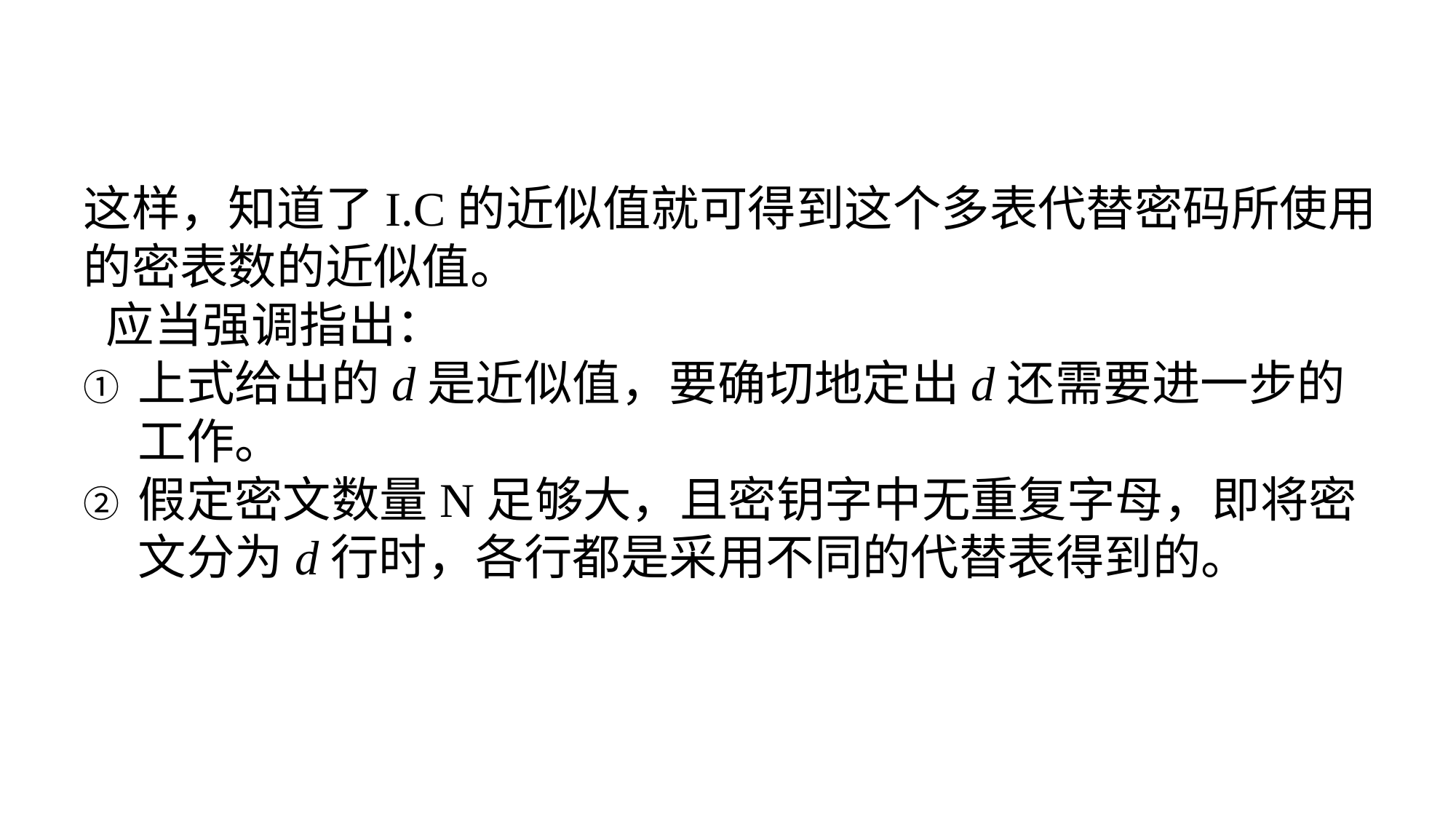

这样，知道了I.C的近似值就可得到这个多表代替密码所使用的密表数的近似值。
 应当强调指出：
上式给出的d是近似值，要确切地定出d还需要进一步的工作。
假定密文数量N足够大，且密钥字中无重复字母，即将密文分为d行时，各行都是采用不同的代替表得到的。